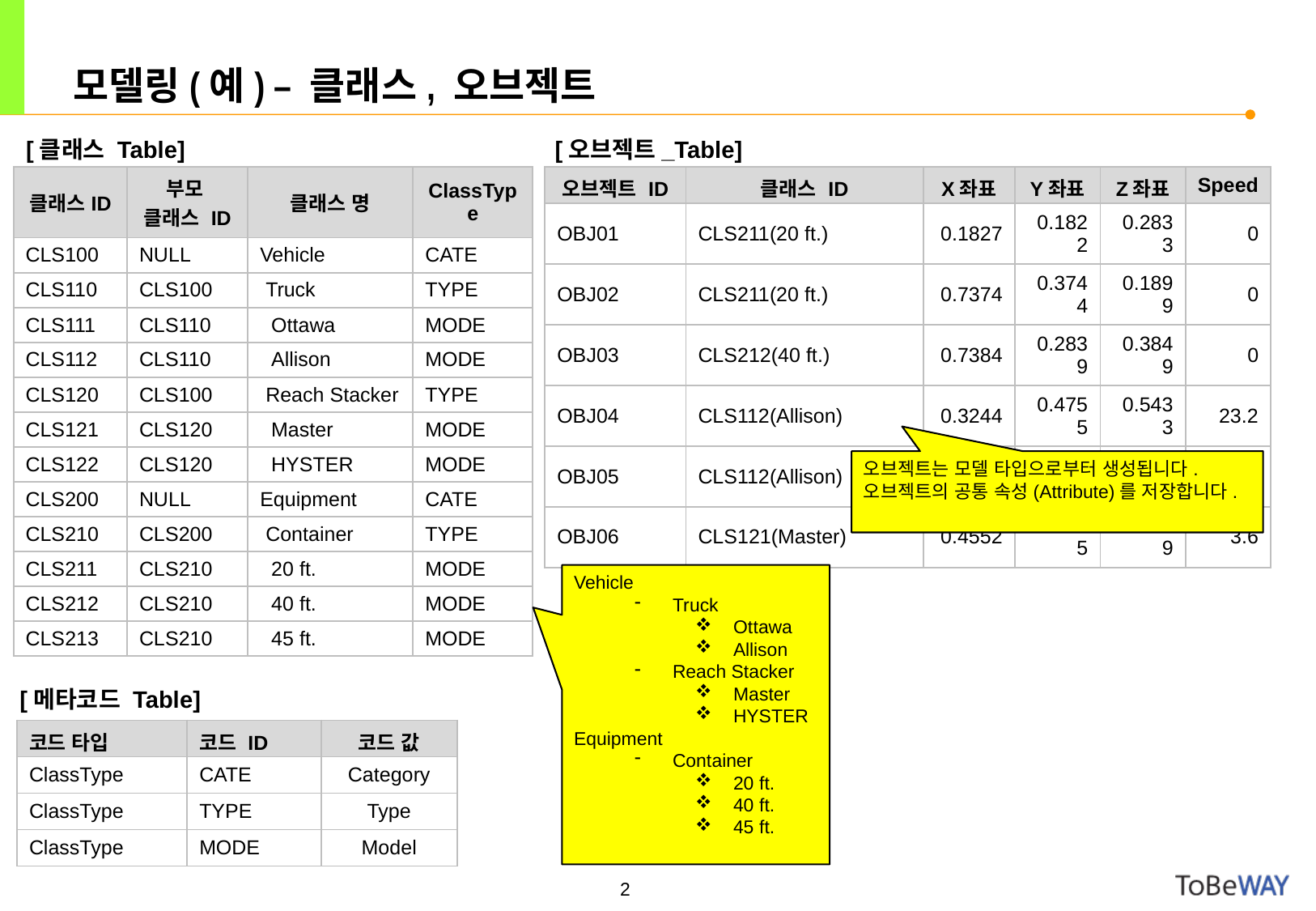

# 모델링(예) – 클래스, 오브젝트
[클래스 Table]
[오브젝트_Table]
| 오브젝트 ID | 클래스 ID | X좌표 | Y좌표 | Z좌표 | Speed |
| --- | --- | --- | --- | --- | --- |
| OBJ01 | CLS211(20 ft.) | 0.1827 | 0.1822 | 0.2833 | 0 |
| OBJ02 | CLS211(20 ft.) | 0.7374 | 0.3744 | 0.1899 | 0 |
| OBJ03 | CLS212(40 ft.) | 0.7384 | 0.2839 | 0.3849 | 0 |
| OBJ04 | CLS112(Allison) | 0.3244 | 0.4755 | 0.5433 | 23.2 |
| OBJ05 | CLS112(Allison) | 0.6552 | 0.3455 | 0.4566 | 11.7 |
| OBJ06 | CLS121(Master) | 0.4552 | 0.2345 | 0.8989 | 3.6 |
| 클래스ID | 부모 클래스 ID | 클래스 명 | ClassType |
| --- | --- | --- | --- |
| CLS100 | NULL | Vehicle | CATE |
| CLS110 | CLS100 | Truck | TYPE |
| CLS111 | CLS110 | Ottawa | MODE |
| CLS112 | CLS110 | Allison | MODE |
| CLS120 | CLS100 | Reach Stacker | TYPE |
| CLS121 | CLS120 | Master | MODE |
| CLS122 | CLS120 | HYSTER | MODE |
| CLS200 | NULL | Equipment | CATE |
| CLS210 | CLS200 | Container | TYPE |
| CLS211 | CLS210 | 20 ft. | MODE |
| CLS212 | CLS210 | 40 ft. | MODE |
| CLS213 | CLS210 | 45 ft. | MODE |
오브젝트는 모델 타입으로부터 생성됩니다.
오브젝트의 공통 속성(Attribute)를 저장합니다.
Vehicle
Truck
Ottawa
Allison
Reach Stacker
Master
HYSTER
Equipment
Container
20 ft.
40 ft.
45 ft.

[메타코드 Table]
| 코드 타입 | 코드 ID | 코드 값 |
| --- | --- | --- |
| ClassType | CATE | Category |
| ClassType | TYPE | Type |
| ClassType | MODE | Model |
2